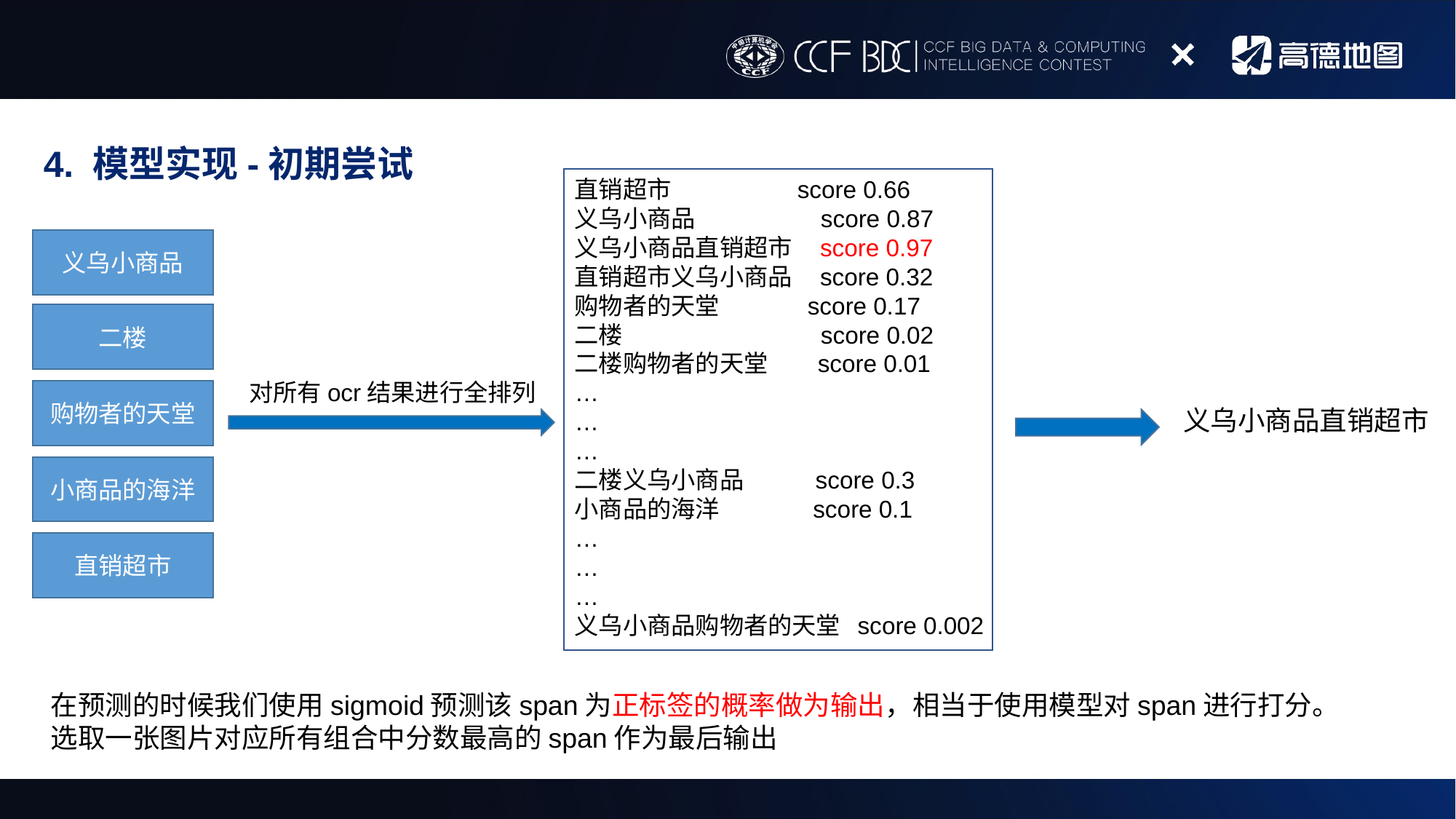

4. 模型实现-初期尝试

直销超市                      score 0.66
义乌小商品	    score 0.87
义乌小商品直销超市    score 0.97
直销超市义乌小商品    score 0.32
购物者的天堂               score 0.17
二楼 		    score 0.02
二楼购物者的天堂        score 0.01
…
…
…
二楼义乌小商品            score 0.3
小商品的海洋                score 0.1
…
…
…
义乌小商品购物者的天堂  score 0.002
义乌小商品

二楼

对所有ocr结果进行全排列
购物者的天堂
义乌小商品直销超市
小商品的海洋
直销超市
在预测的时候我们使用sigmoid预测该span为正标签的概率做为输出，相当于使用模型对span进行打分。选取一张图片对应所有组合中分数最高的span作为最后输出